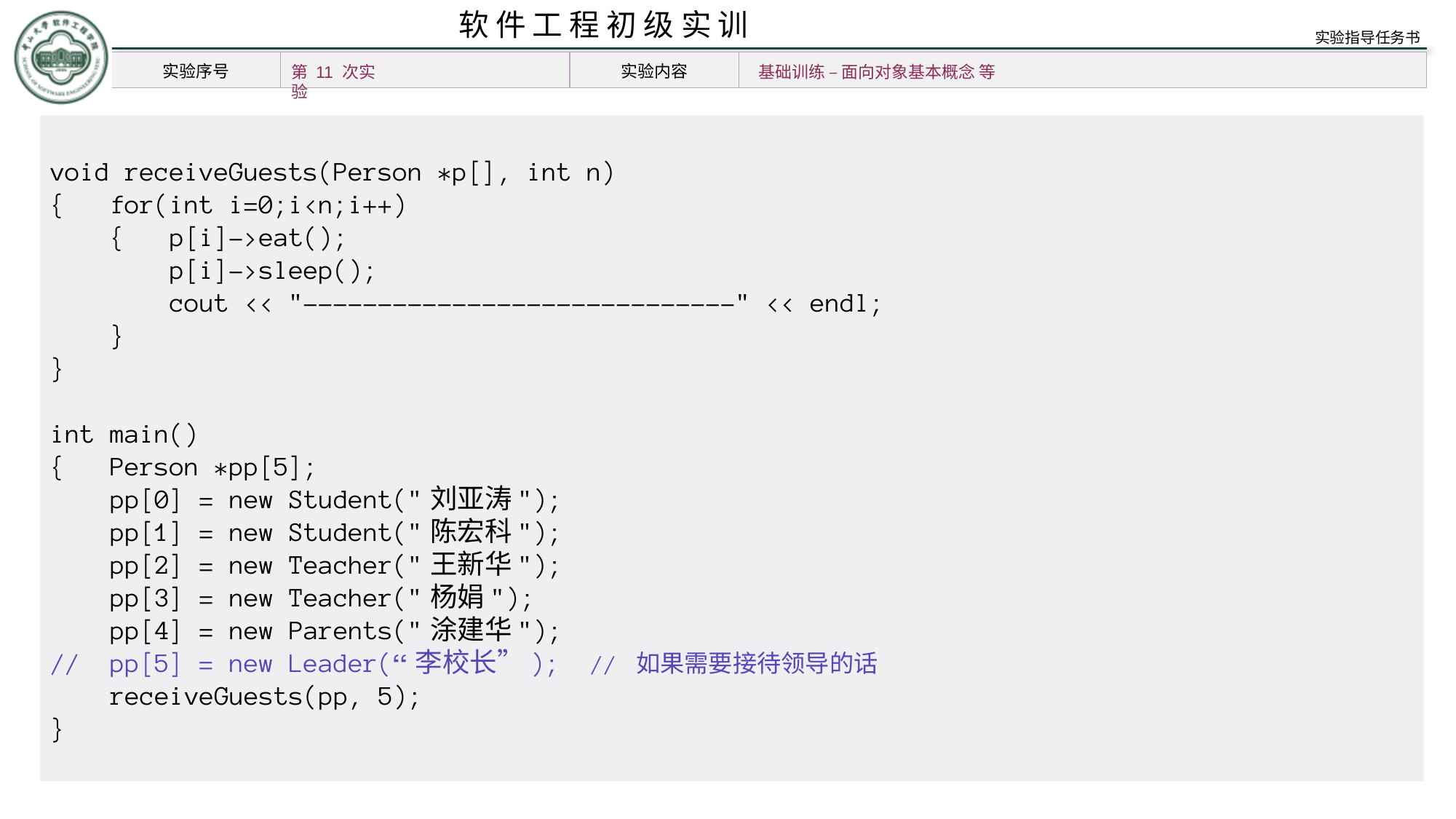

第 11 次实验
基础训练 – 面向对象基本概念 等

void receiveGuests(Person *p[], int n)
{   for(int i=0;i<n;i++)
    {   p[i]->eat();
        p[i]->sleep();
        cout << "-----------------------------" << endl;
    }
}

int main()
{   Person *pp[5];
    pp[0] = new Student("刘亚涛");
    pp[1] = new Student("陈宏科");
    pp[2] = new Teacher("王新华");
    pp[3] = new Teacher("杨娟");
    pp[4] = new Parents("涂建华");
//  pp[5] = new Leader(“李校长”);  // 如果需要接待领导的话
    receiveGuests(pp, 5);
}